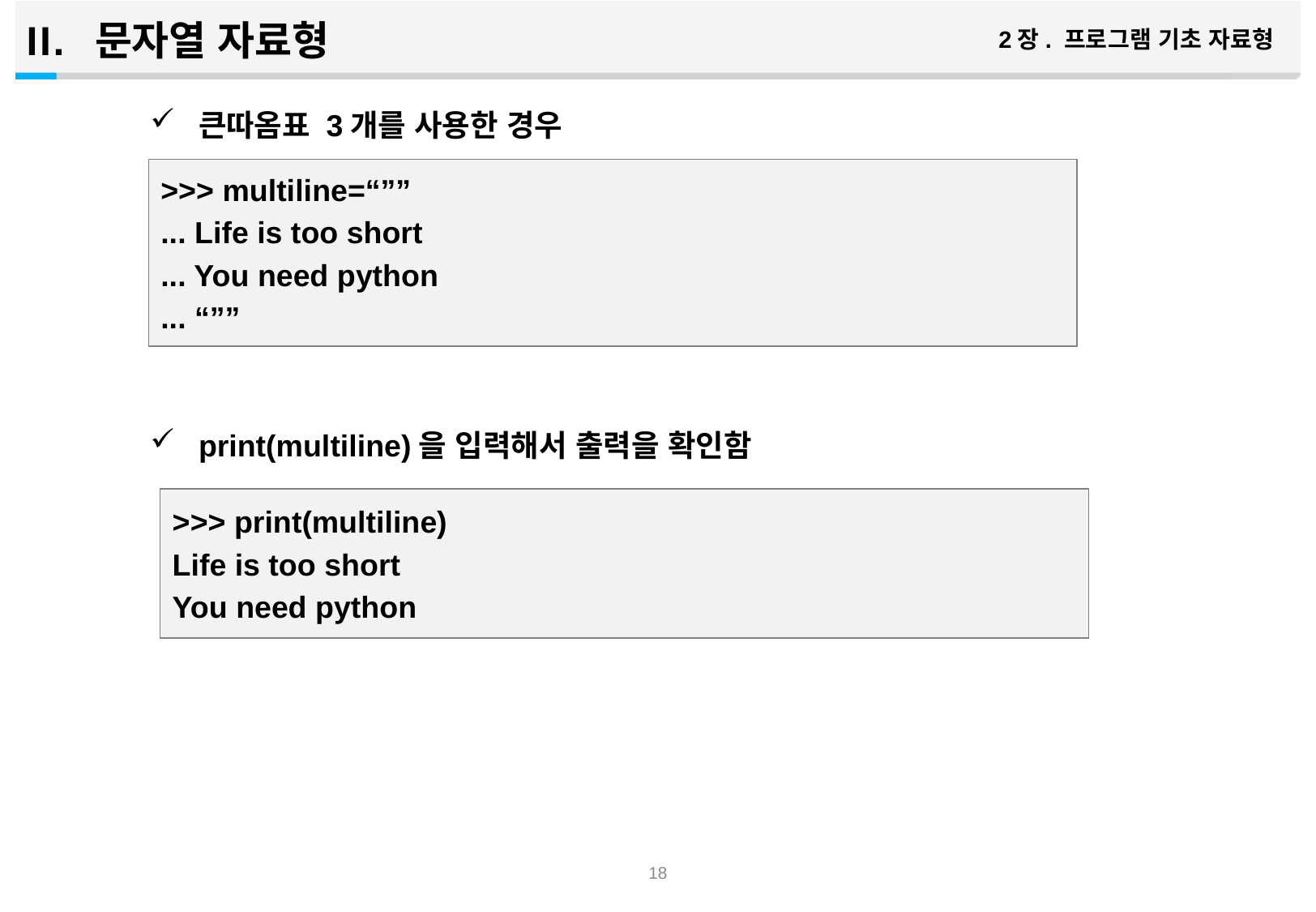

문자열 자료형
2장. 프로그램 기초 자료형
큰따옴표 3개를 사용한 경우

print(multiline)을 입력해서 출력을 확인함
>>> multiline=“””
... Life is too short
... You need python
... “””
>>> print(multiline)
Life is too short
You need python
18